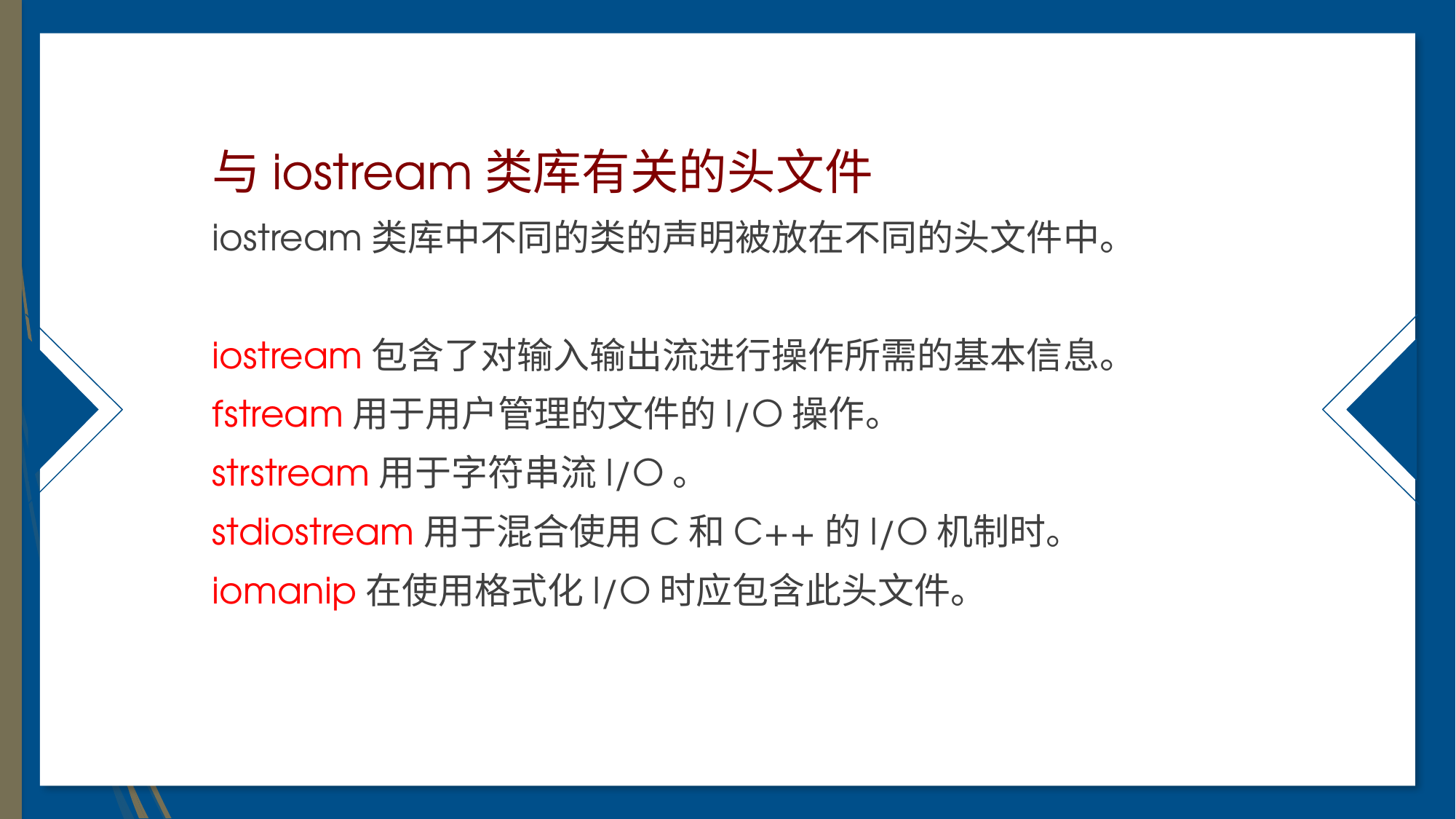

与iostream类库有关的头文件
iostream类库中不同的类的声明被放在不同的头文件中。

iostream包含了对输入输出流进行操作所需的基本信息。
fstream用于用户管理的文件的I/O操作。
strstream用于字符串流I/O。
stdiostream用于混合使用C和C++的I/O机制时。
iomanip在使用格式化I/O时应包含此头文件。